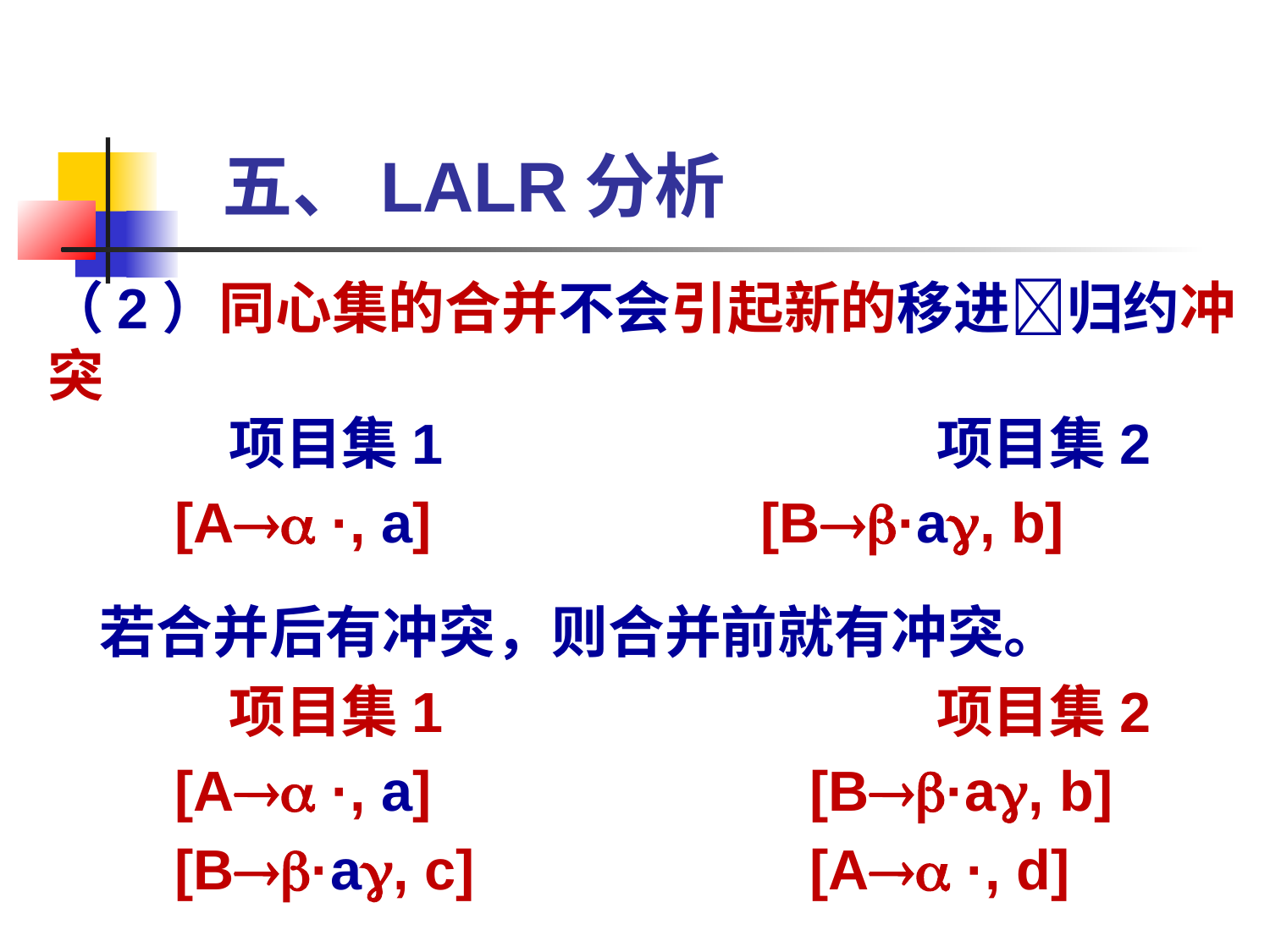

五、LALR分析
（2）同心集的合并不会引起新的移进−归约冲突
             项目集1				项目集2
	[A→α ·, a] 		     [B→β·aγ, b]
   若合并后有冲突，则合并前就有冲突。
             项目集1				项目集2
	[A→α ·, a] 			[B→β·aγ, b]
	[B→β·aγ, c]			[A→α ·, d]